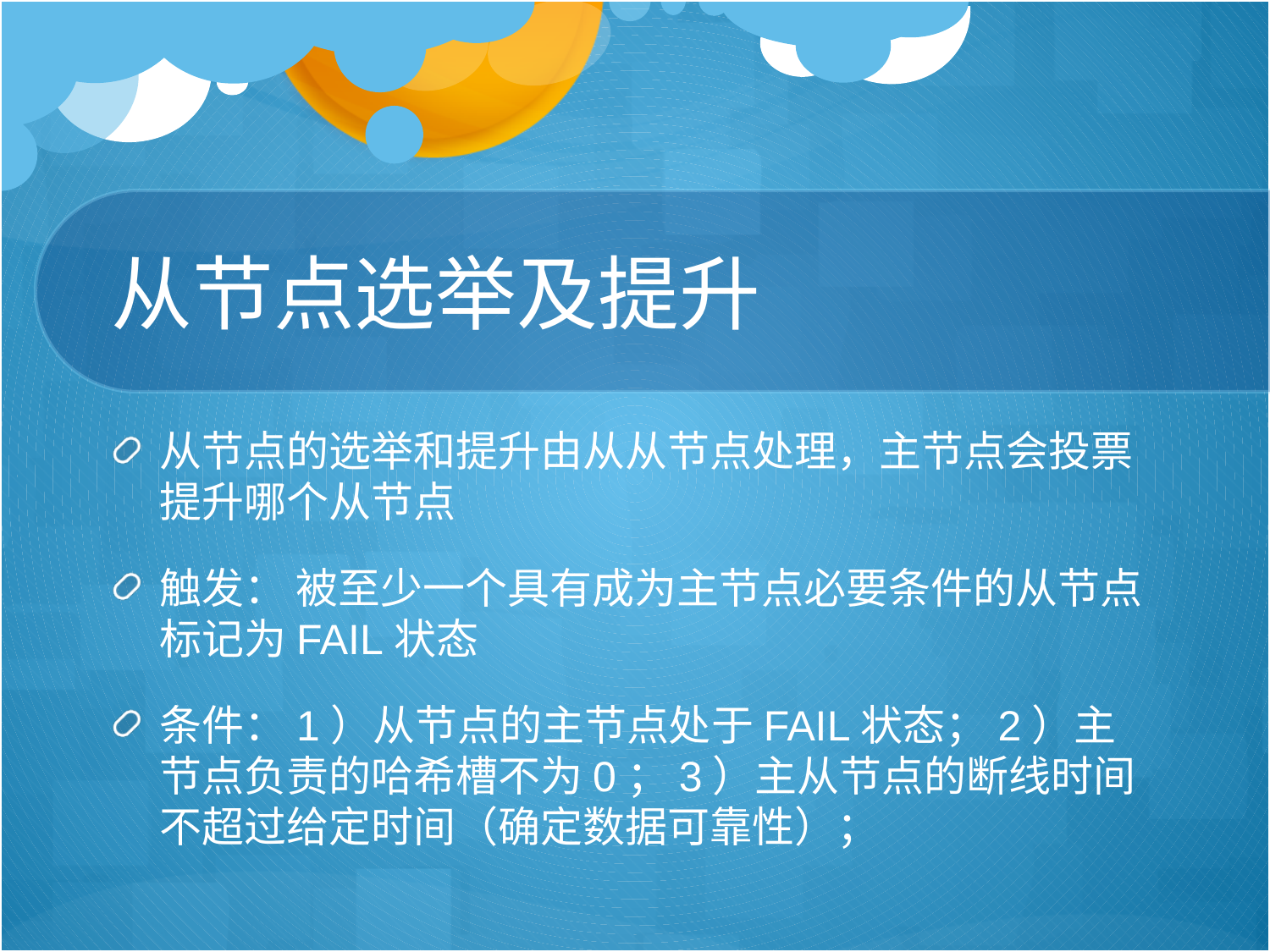

# 从节点选举及提升
从节点的选举和提升由从从节点处理，主节点会投票提升哪个从节点
触发： 被至少一个具有成为主节点必要条件的从节点标记为FAIL状态
条件：1）从节点的主节点处于FAIL状态；2）主节点负责的哈希槽不为0；3）主从节点的断线时间不超过给定时间（确定数据可靠性）；